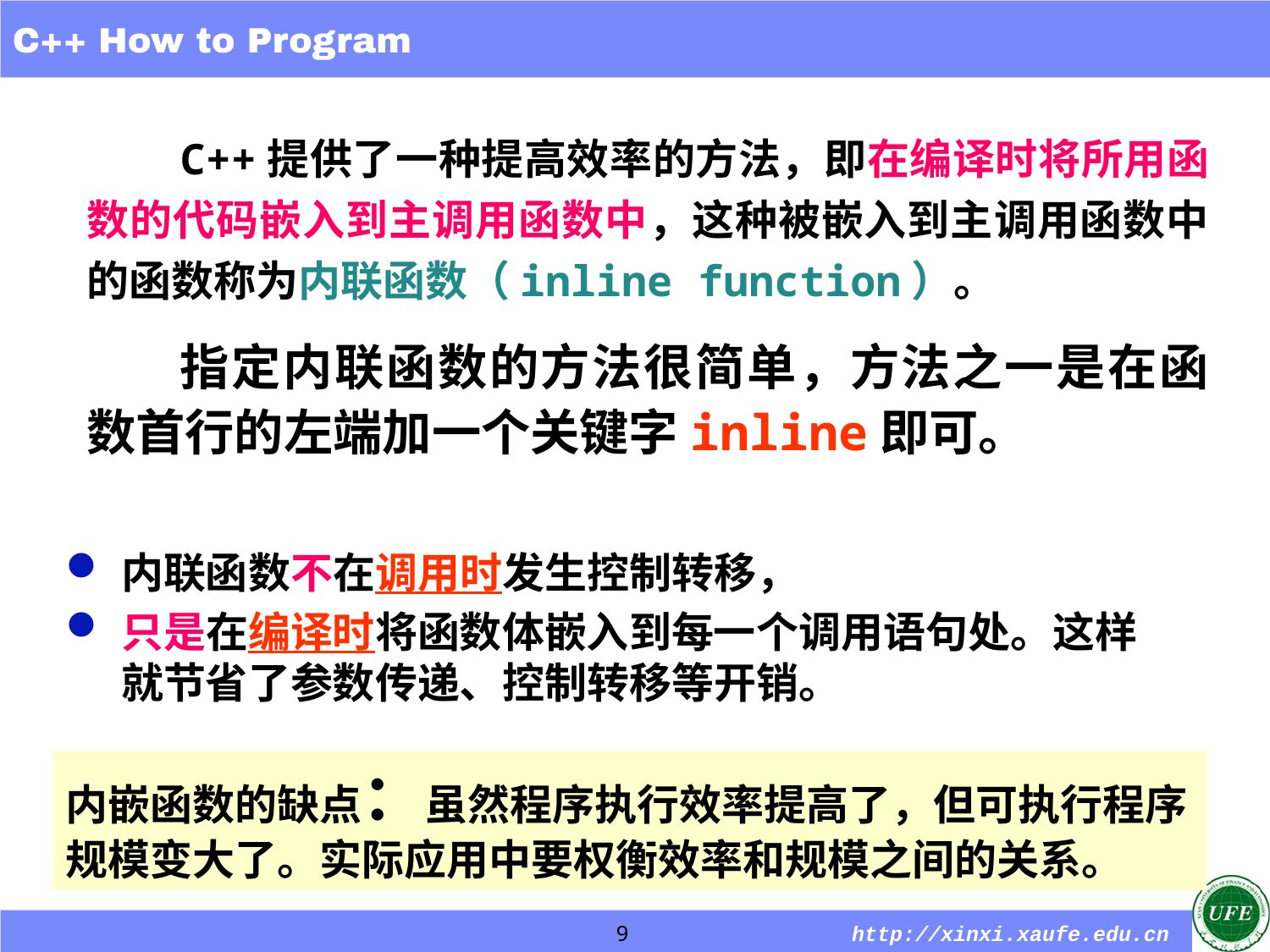

C++提供了一种提高效率的方法，即在编译时将所用函数的代码嵌入到主调用函数中，这种被嵌入到主调用函数中的函数称为内联函数（inline function）。
指定内联函数的方法很简单，方法之一是在函数首行的左端加一个关键字inline即可。
内联函数不在调用时发生控制转移，
只是在编译时将函数体嵌入到每一个调用语句处。这样就节省了参数传递、控制转移等开销。
内嵌函数的缺点：虽然程序执行效率提高了，但可执行程序规模变大了。实际应用中要权衡效率和规模之间的关系。
9